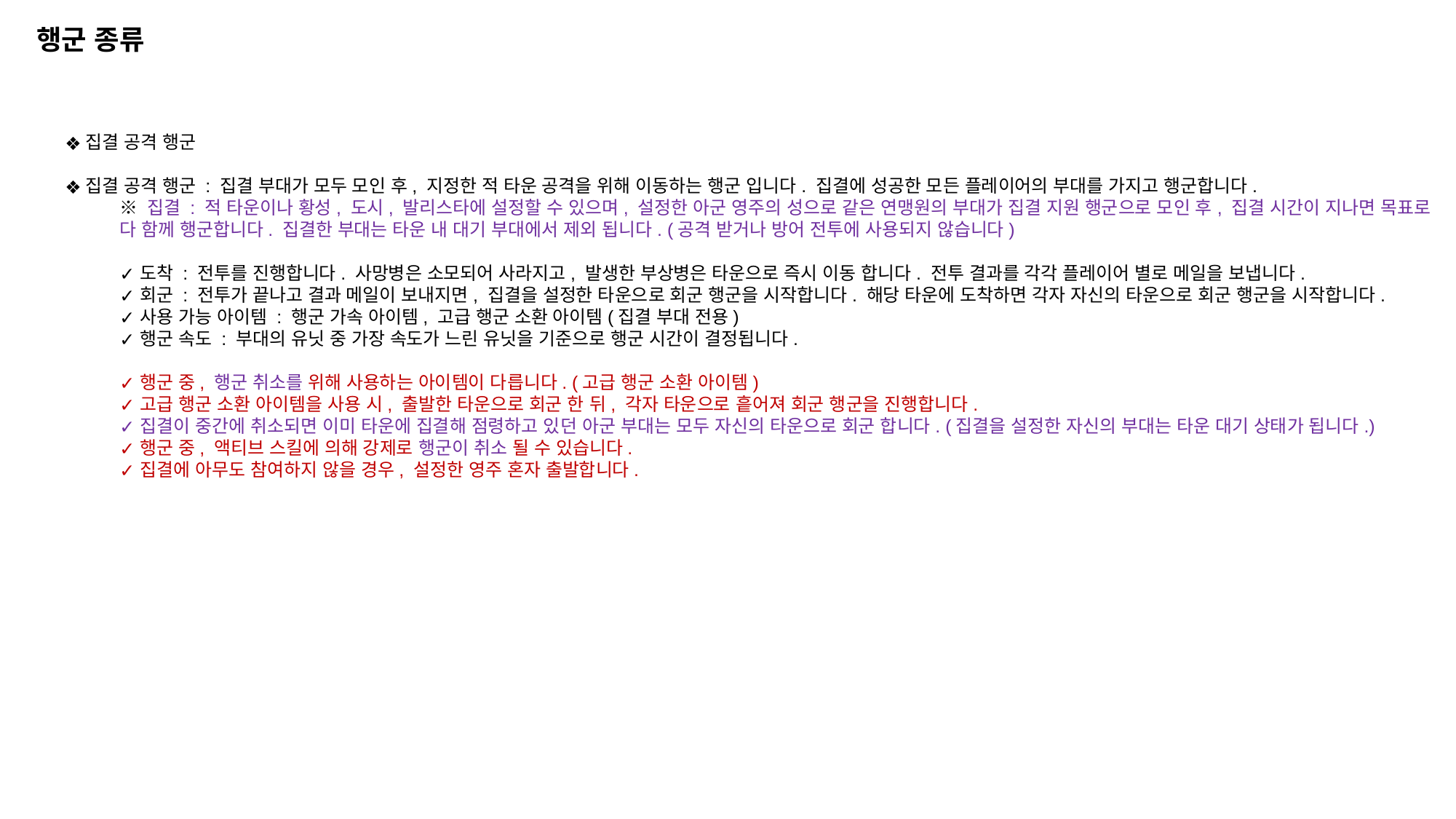

행군 종류
집결 공격 행군

집결 공격 행군 : 집결 부대가 모두 모인 후, 지정한 적 타운 공격을 위해 이동하는 행군 입니다. 집결에 성공한 모든 플레이어의 부대를 가지고 행군합니다.
※ 집결 : 적 타운이나 황성, 도시, 발리스타에 설정할 수 있으며, 설정한 아군 영주의 성으로 같은 연맹원의 부대가 집결 지원 행군으로 모인 후, 집결 시간이 지나면 목표로 다 함께 행군합니다. 집결한 부대는 타운 내 대기 부대에서 제외 됩니다. (공격 받거나 방어 전투에 사용되지 않습니다)

도착 : 전투를 진행합니다. 사망병은 소모되어 사라지고, 발생한 부상병은 타운으로 즉시 이동 합니다. 전투 결과를 각각 플레이어 별로 메일을 보냅니다.
회군 : 전투가 끝나고 결과 메일이 보내지면, 집결을 설정한 타운으로 회군 행군을 시작합니다. 해당 타운에 도착하면 각자 자신의 타운으로 회군 행군을 시작합니다.
사용 가능 아이템 : 행군 가속 아이템, 고급 행군 소환 아이템(집결 부대 전용)
행군 속도 : 부대의 유닛 중 가장 속도가 느린 유닛을 기준으로 행군 시간이 결정됩니다.

행군 중, 행군 취소를 위해 사용하는 아이템이 다릅니다. (고급 행군 소환 아이템)
고급 행군 소환 아이템을 사용 시, 출발한 타운으로 회군 한 뒤, 각자 타운으로 흩어져 회군 행군을 진행합니다.
집결이 중간에 취소되면 이미 타운에 집결해 점령하고 있던 아군 부대는 모두 자신의 타운으로 회군 합니다. (집결을 설정한 자신의 부대는 타운 대기 상태가 됩니다.)
행군 중, 액티브 스킬에 의해 강제로 행군이 취소 될 수 있습니다.
집결에 아무도 참여하지 않을 경우, 설정한 영주 혼자 출발합니다.